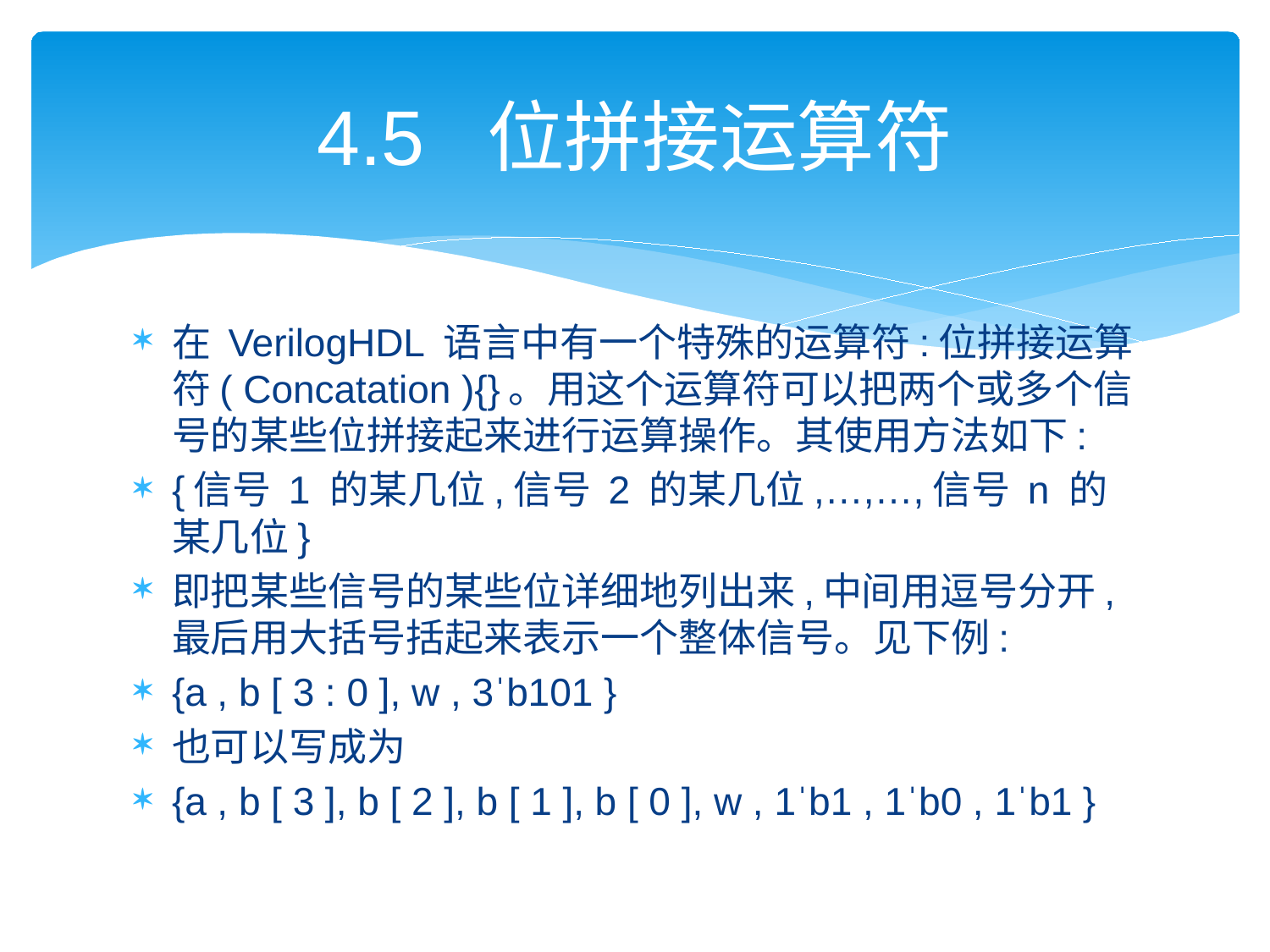

# 4.5  位拼接运算符
在 VerilogHDL 语言中有一个特殊的运算符:位拼接运算符( Concatation ){}。用这个运算符可以把两个或多个信号的某些位拼接起来进行运算操作。其使用方法如下:
{信号 1 的某几位,信号 2 的某几位,…,…,信号 n 的某几位}
即把某些信号的某些位详细地列出来,中间用逗号分开,最后用大括号括起来表示一个整体信号。见下例:
{a , b [ 3 : 0 ], w , 3ˈb101 }
也可以写成为
{a , b [ 3 ], b [ 2 ], b [ 1 ], b [ 0 ], w , 1ˈb1 , 1ˈb0 , 1ˈb1 }